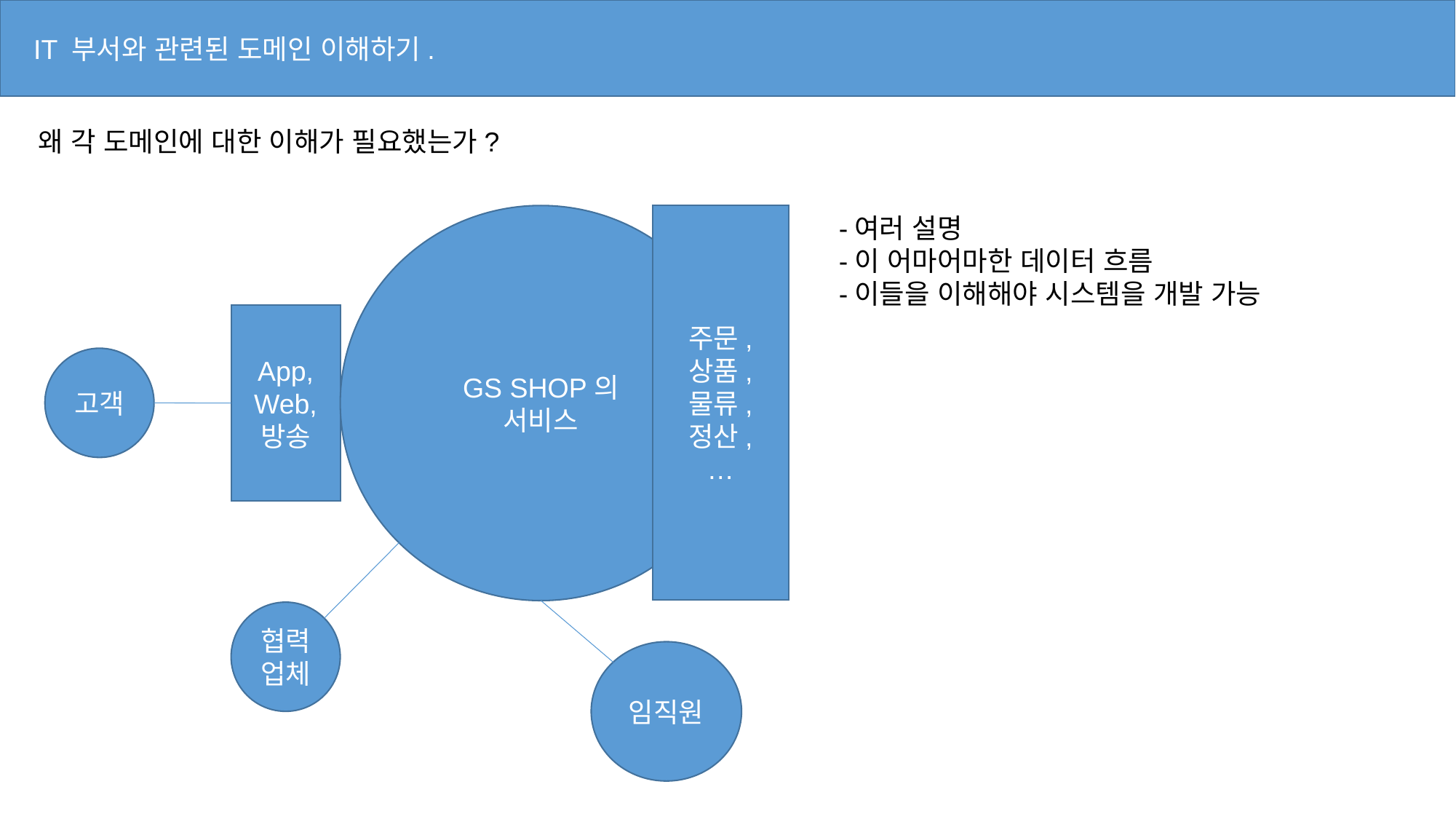

IT 부서와 관련된 도메인 이해하기.
왜 각 도메인에 대한 이해가 필요했는가?
GS SHOP의
서비스
주문,
상품,
물류,
정산,
…
App,
Web,
방송
고객
협력업체
임직원
-여러 설명
-이 어마어마한 데이터 흐름
-이들을 이해해야 시스템을 개발 가능